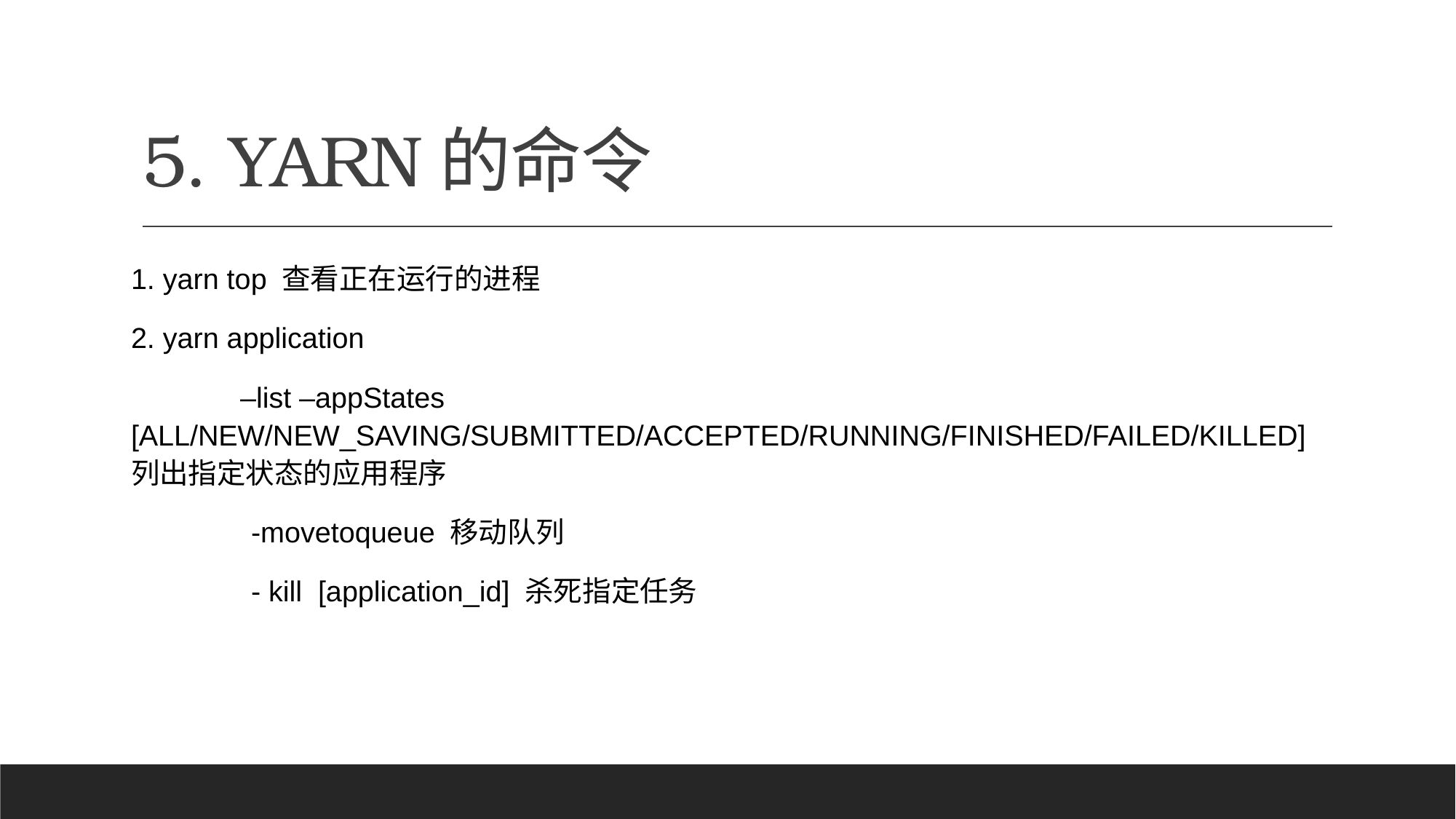

# 5. YARN的命令
1. yarn top 查看正在运行的进程
2. yarn application
	–list –appStates [ALL/NEW/NEW_SAVING/SUBMITTED/ACCEPTED/RUNNING/FINISHED/FAILED/KILLED] 列出指定状态的应用程序
               -movetoqueue 移动队列
               - kill  [application_id] 杀死指定任务